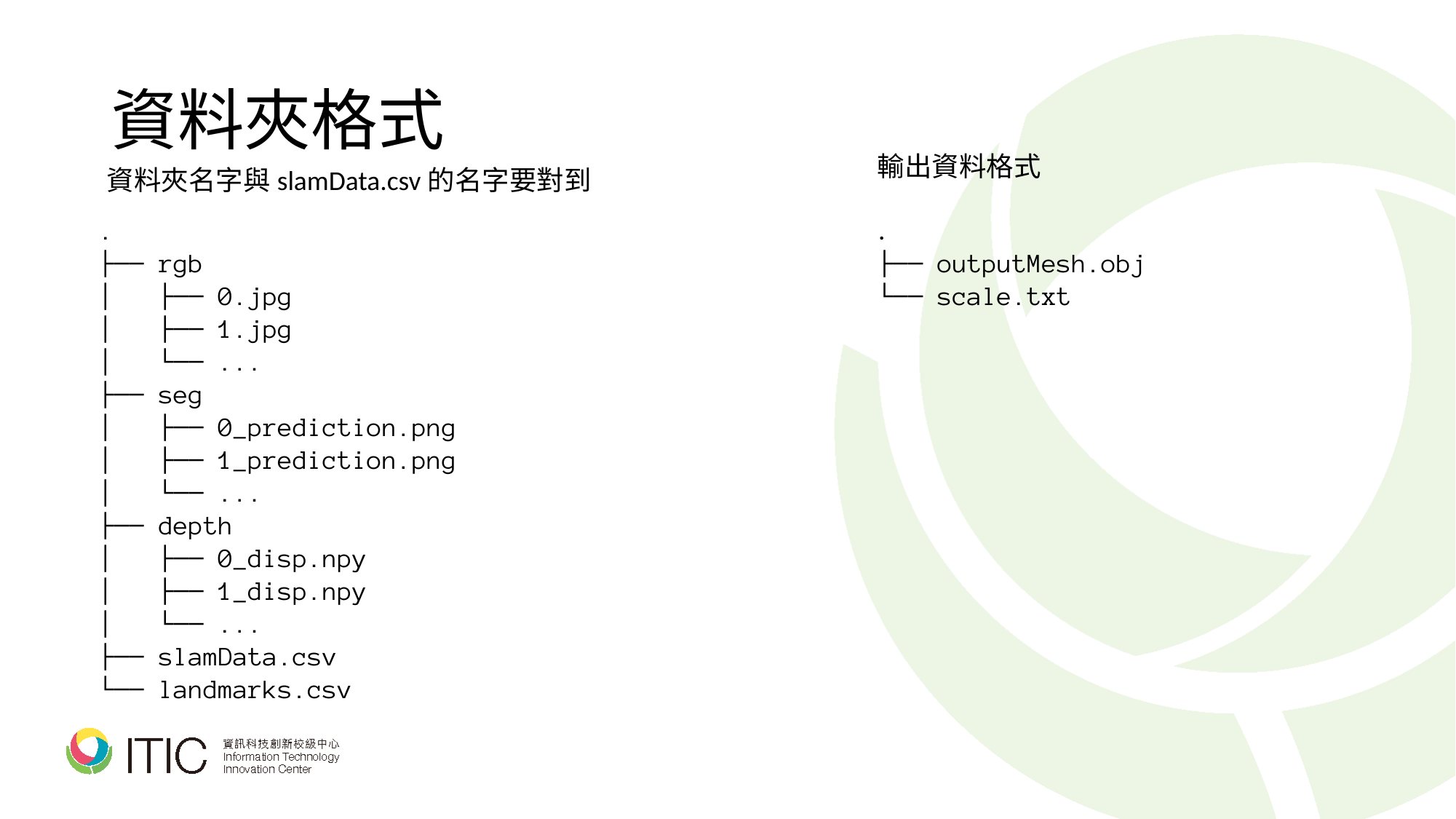

# 資料夾格式
輸出資料格式
資料夾名字與slamData.csv的名字要對到
.
├── outputMesh.obj
└── scale.txt

.
├── rgb
│   ├── 0.jpg
│   ├── 1.jpg
│   └── ...
├── seg
│   ├── 0_prediction.png
│   ├── 1_prediction.png
│   └── ...
├── depth
│   ├── 0_disp.npy
│   ├── 1_disp.npy
│   └── ...
├── slamData.csv
└── landmarks.csv